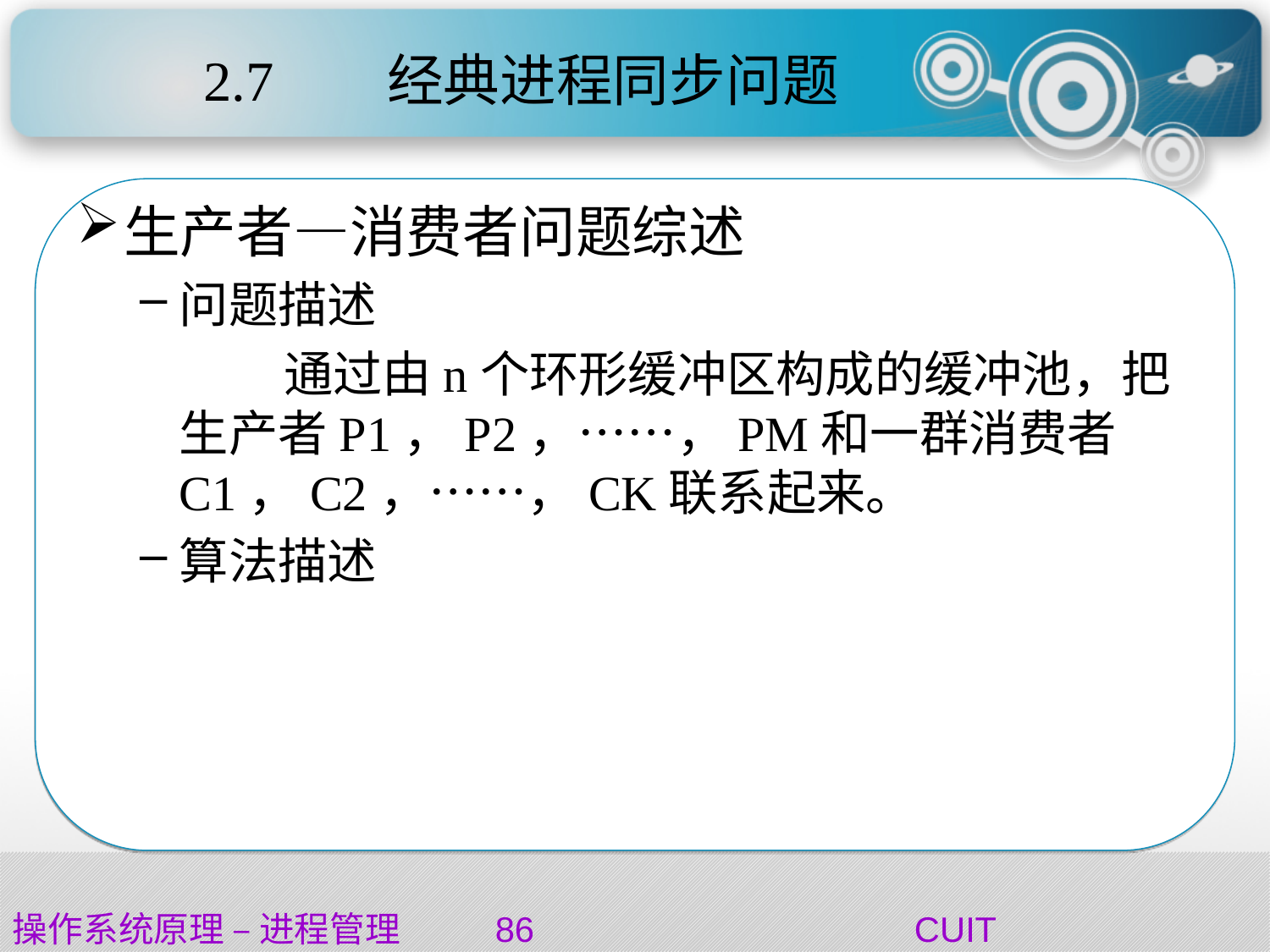

# 2.7       经典进程同步问题
生产者—消费者问题综述
问题描述
            通过由n个环形缓冲区构成的缓冲池，把生产者P1，P2，……，PM和一群消费者C1，C2，……，CK联系起来。
算法描述